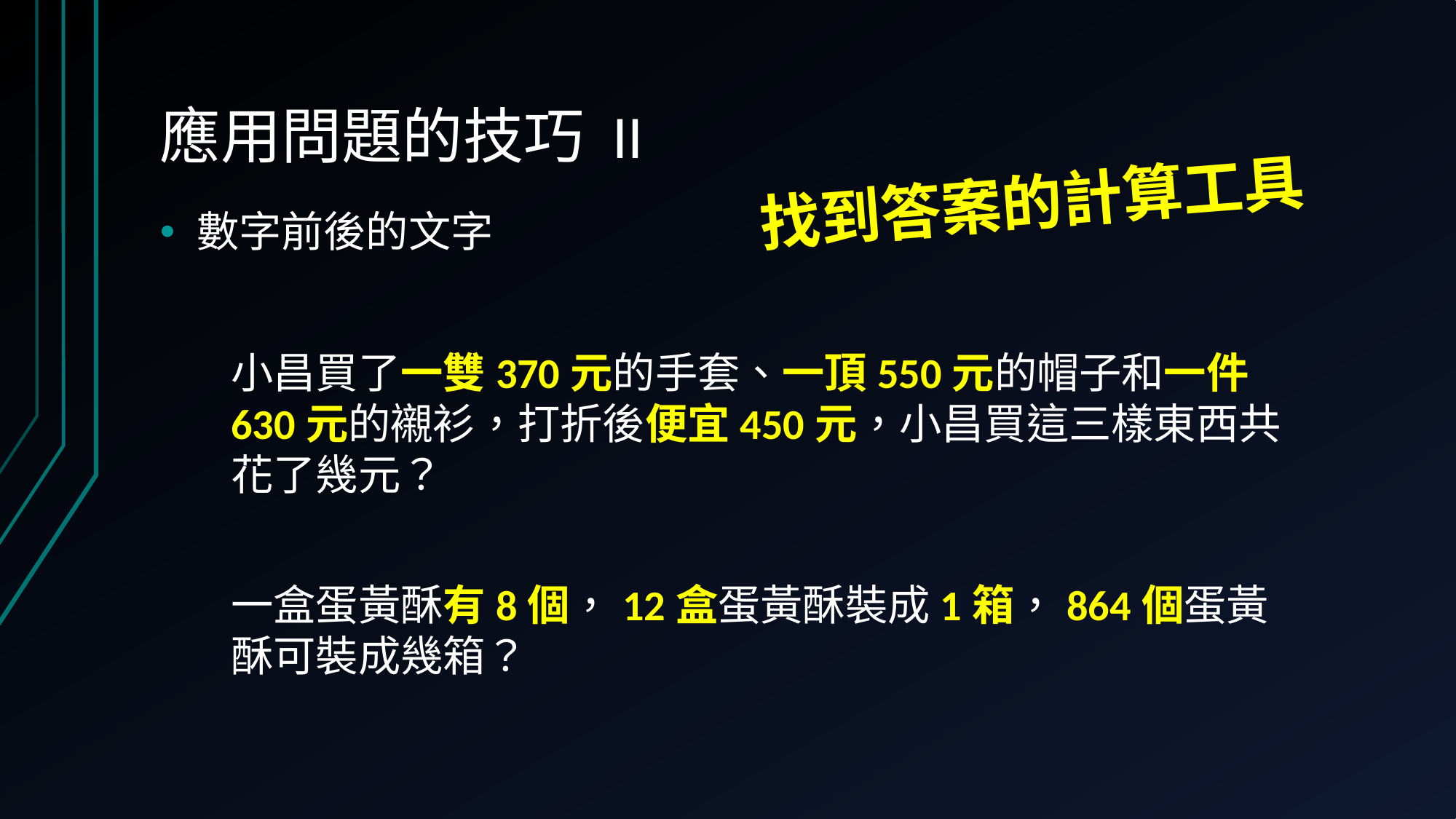

# 應用問題的技巧 II
找到答案的計算工具
數字前後的文字
小昌買了一雙370元的手套、一頂550元的帽子和一件630元的襯衫，打折後便宜450元，小昌買這三樣東西共花了幾元？
一盒蛋黃酥有8個，12盒蛋黃酥裝成1箱，864個蛋黃酥可裝成幾箱？